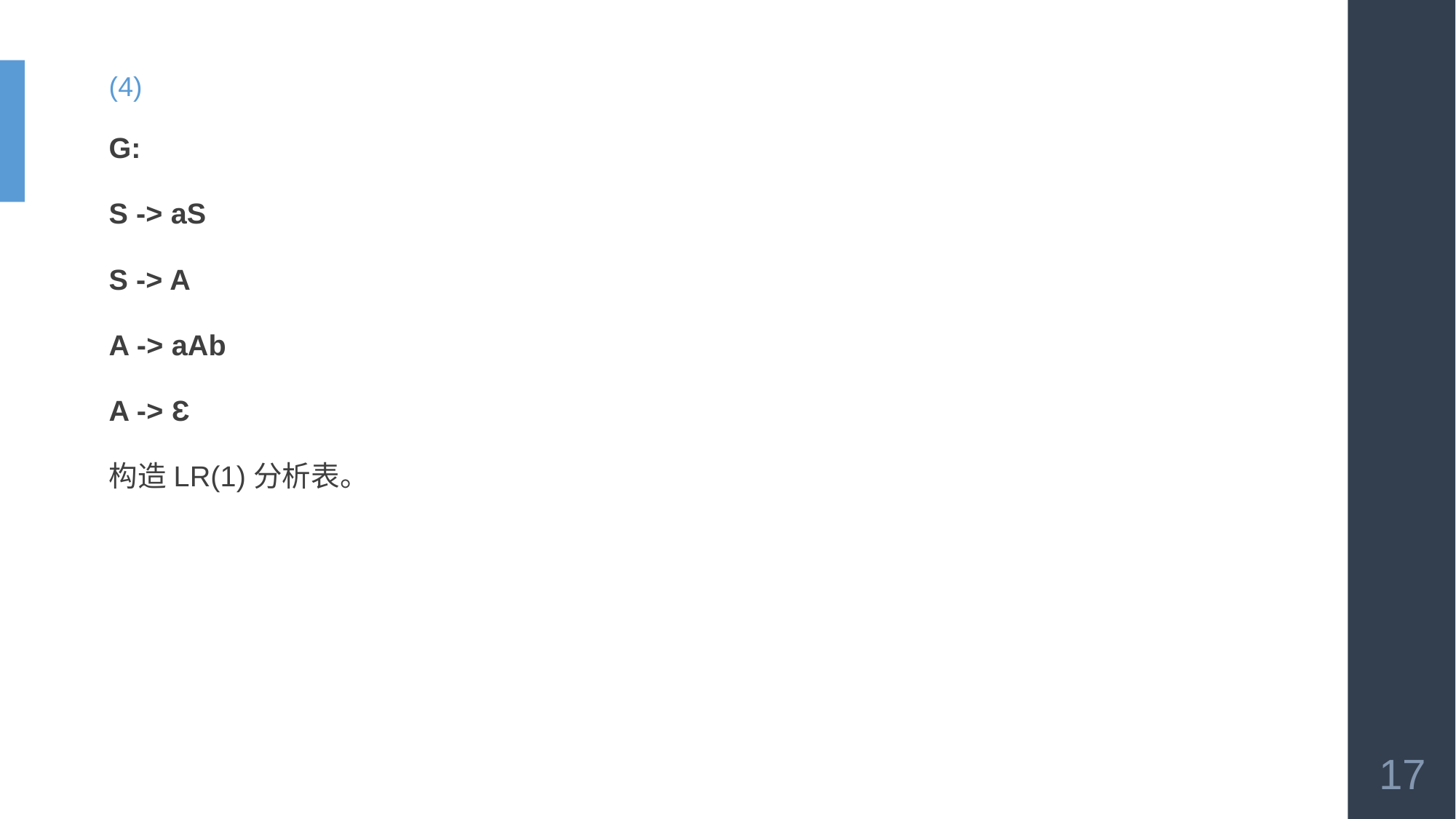

(4)
G:
S -> aS
S -> A
A -> aAb
A -> Ɛ
构造LR(1)分析表。

17